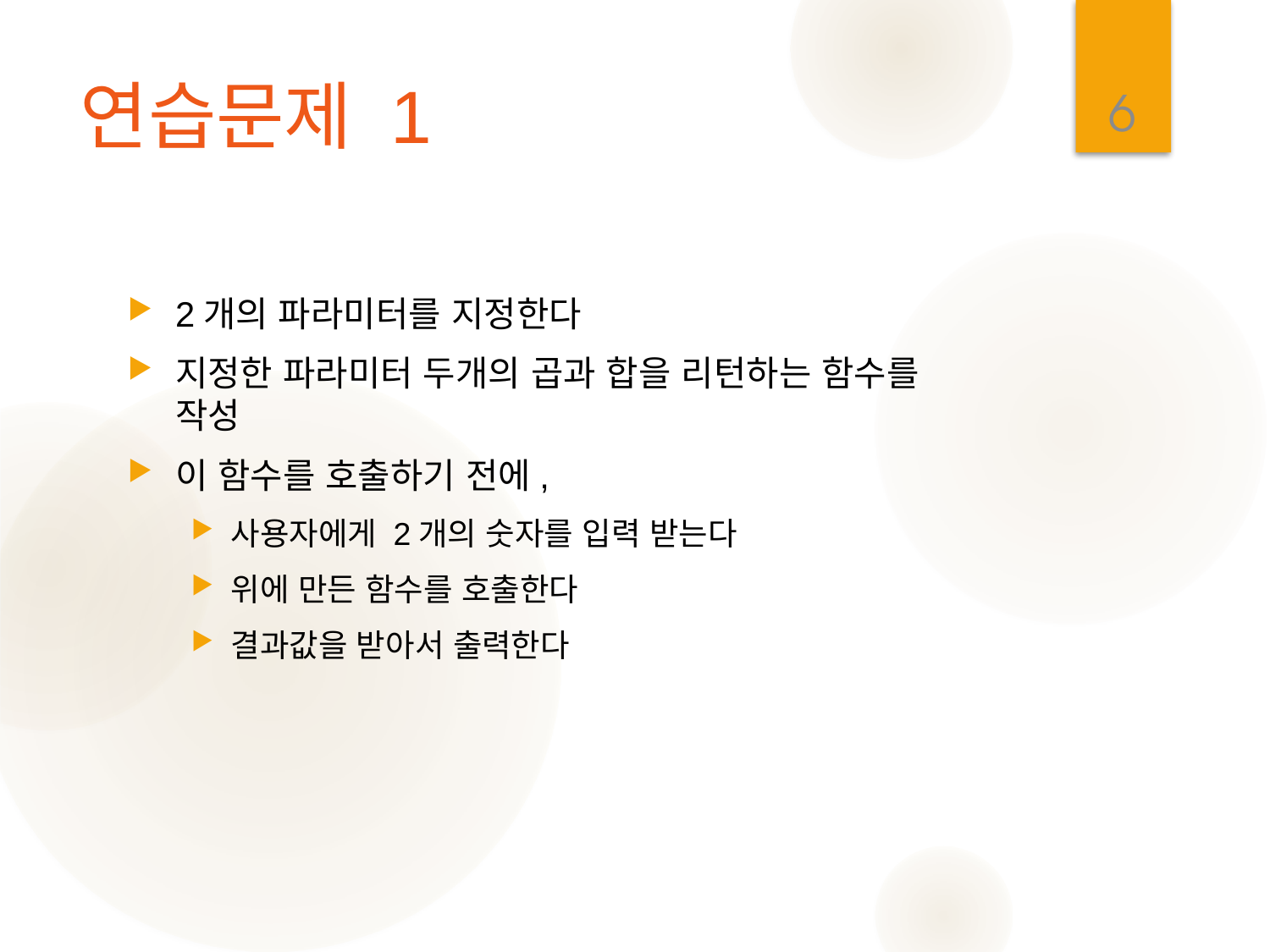

6
# 연습문제 1
2개의 파라미터를 지정한다
지정한 파라미터 두개의 곱과 합을 리턴하는 함수를
작성
이 함수를 호출하기 전에,
사용자에게 2개의 숫자를 입력 받는다
위에 만든 함수를 호출한다
결과값을 받아서 출력한다